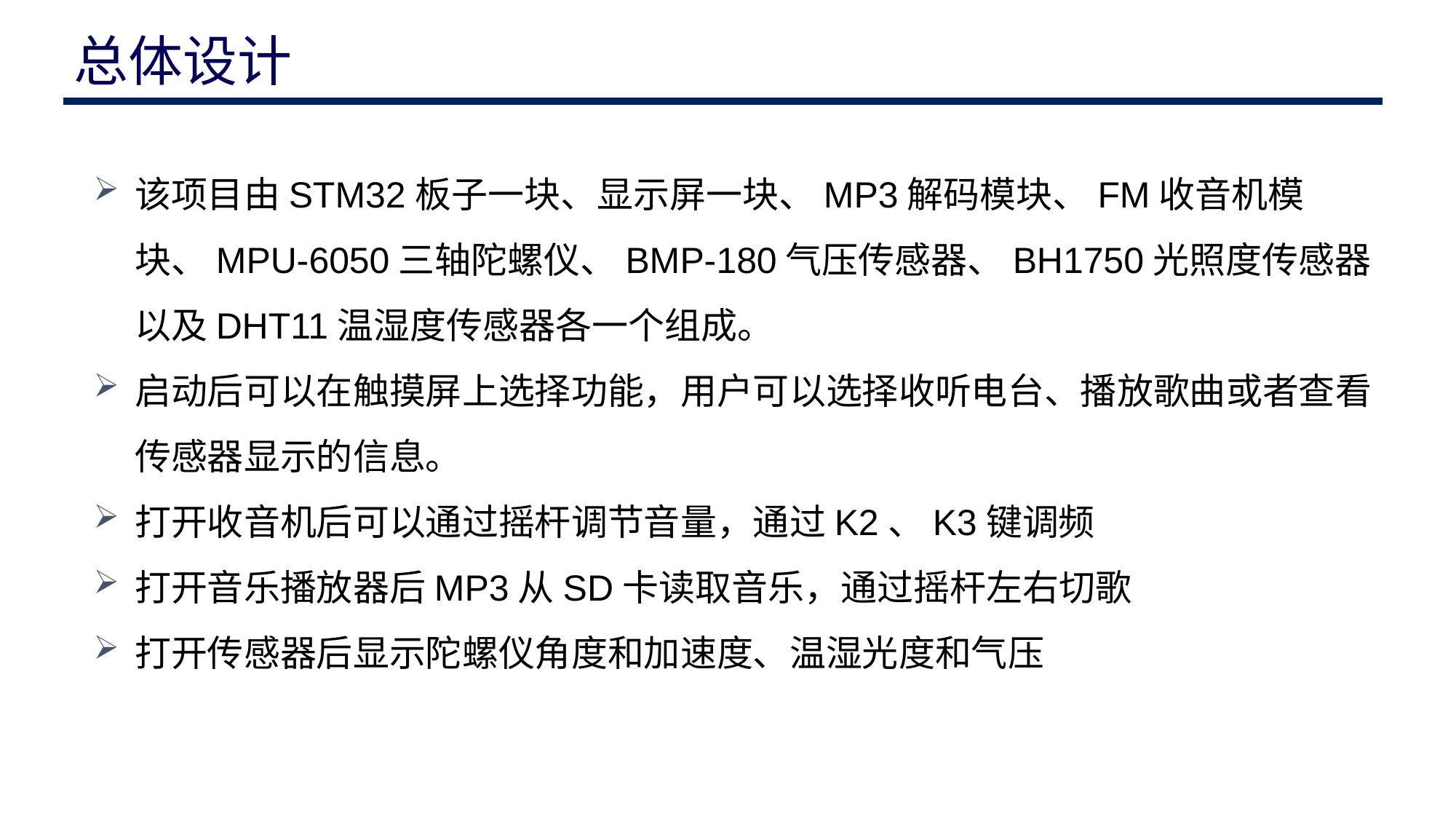

# 总体设计
该项目由STM32板子一块、显示屏一块、MP3解码模块、FM收音机模块、MPU-6050三轴陀螺仪、BMP-180气压传感器、BH1750光照度传感器以及DHT11温湿度传感器各一个组成。
启动后可以在触摸屏上选择功能，用户可以选择收听电台、播放歌曲或者查看传感器显示的信息。
打开收音机后可以通过摇杆调节音量，通过K2、K3键调频
打开音乐播放器后MP3从SD卡读取音乐，通过摇杆左右切歌
打开传感器后显示陀螺仪角度和加速度、温湿光度和气压